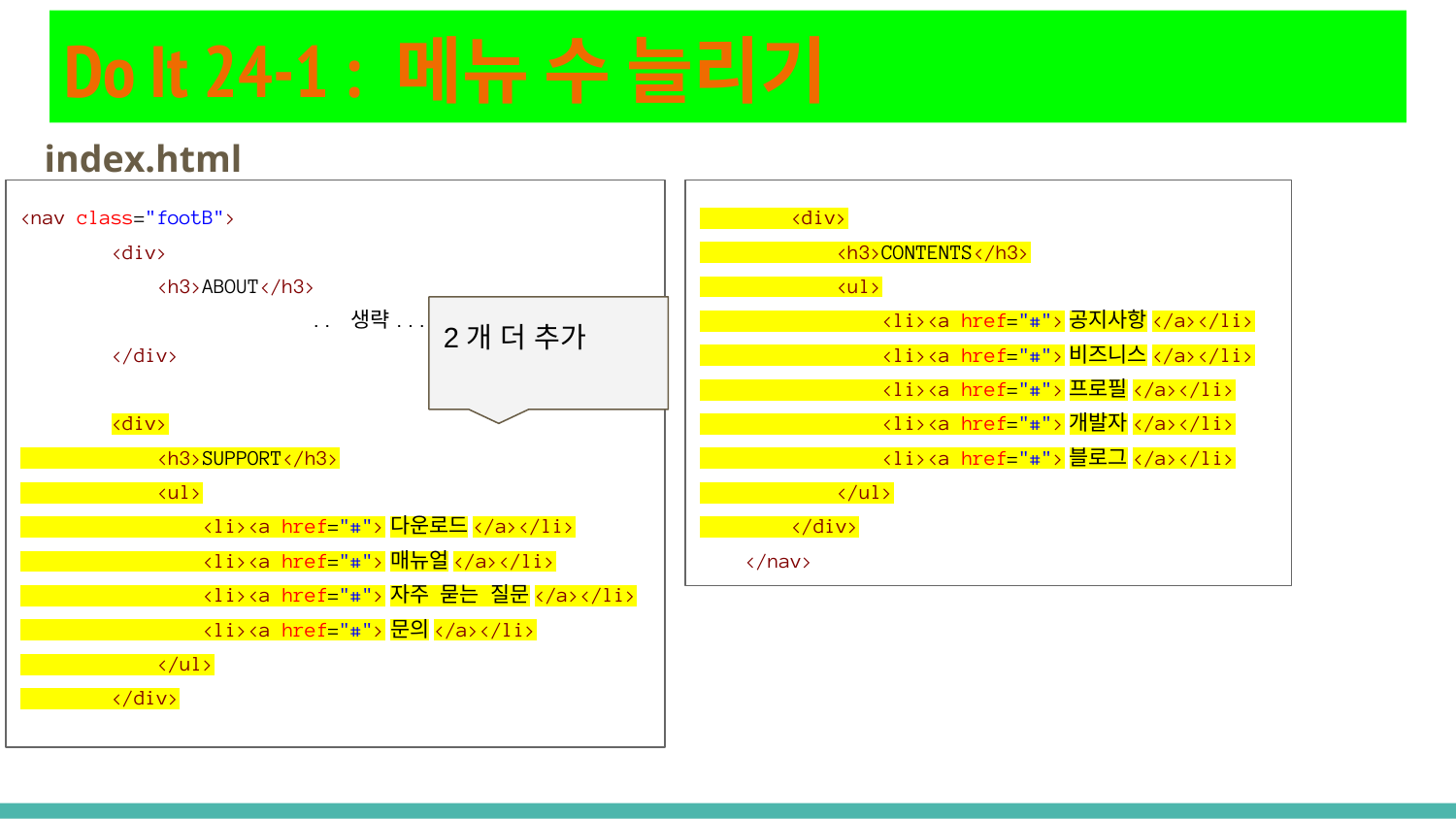

# Do It 24-1 : 메뉴 수 늘리기
index.html
<nav class="footB">
        <div>
            <h3>ABOUT</h3>
		.. 생략...
        </div>

        <div>
            <h3>SUPPORT</h3>
            <ul>
                <li><a href="#">다운로드</a></li>
                <li><a href="#">매뉴얼</a></li>
                <li><a href="#">자주 묻는 질문</a></li>
                <li><a href="#">문의</a></li>
            </ul>
        </div>

        <div>
            <h3>CONTENTS</h3>
            <ul>
                <li><a href="#">공지사항</a></li>
                <li><a href="#">비즈니스</a></li>
                <li><a href="#">프로필</a></li>
                <li><a href="#">개발자</a></li>
                <li><a href="#">블로그</a></li>
            </ul>
        </div>
    </nav>

2개 더 추가